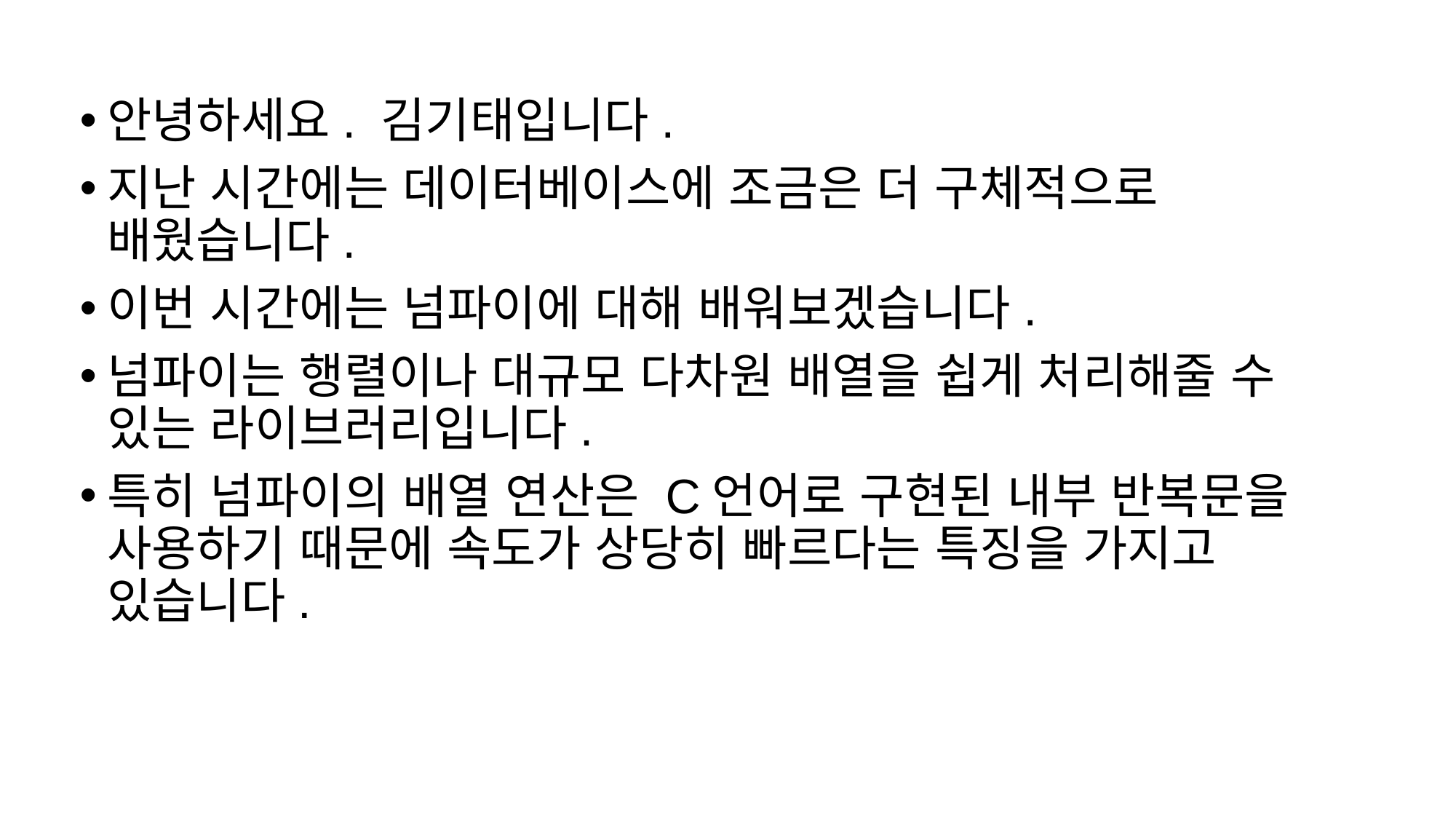

안녕하세요. 김기태입니다.
지난 시간에는 데이터베이스에 조금은 더 구체적으로 배웠습니다.
이번 시간에는 넘파이에 대해 배워보겠습니다.
넘파이는 행렬이나 대규모 다차원 배열을 쉽게 처리해줄 수 있는 라이브러리입니다.
특히 넘파이의 배열 연산은 C언어로 구현된 내부 반복문을 사용하기 때문에 속도가 상당히 빠르다는 특징을 가지고 있습니다.